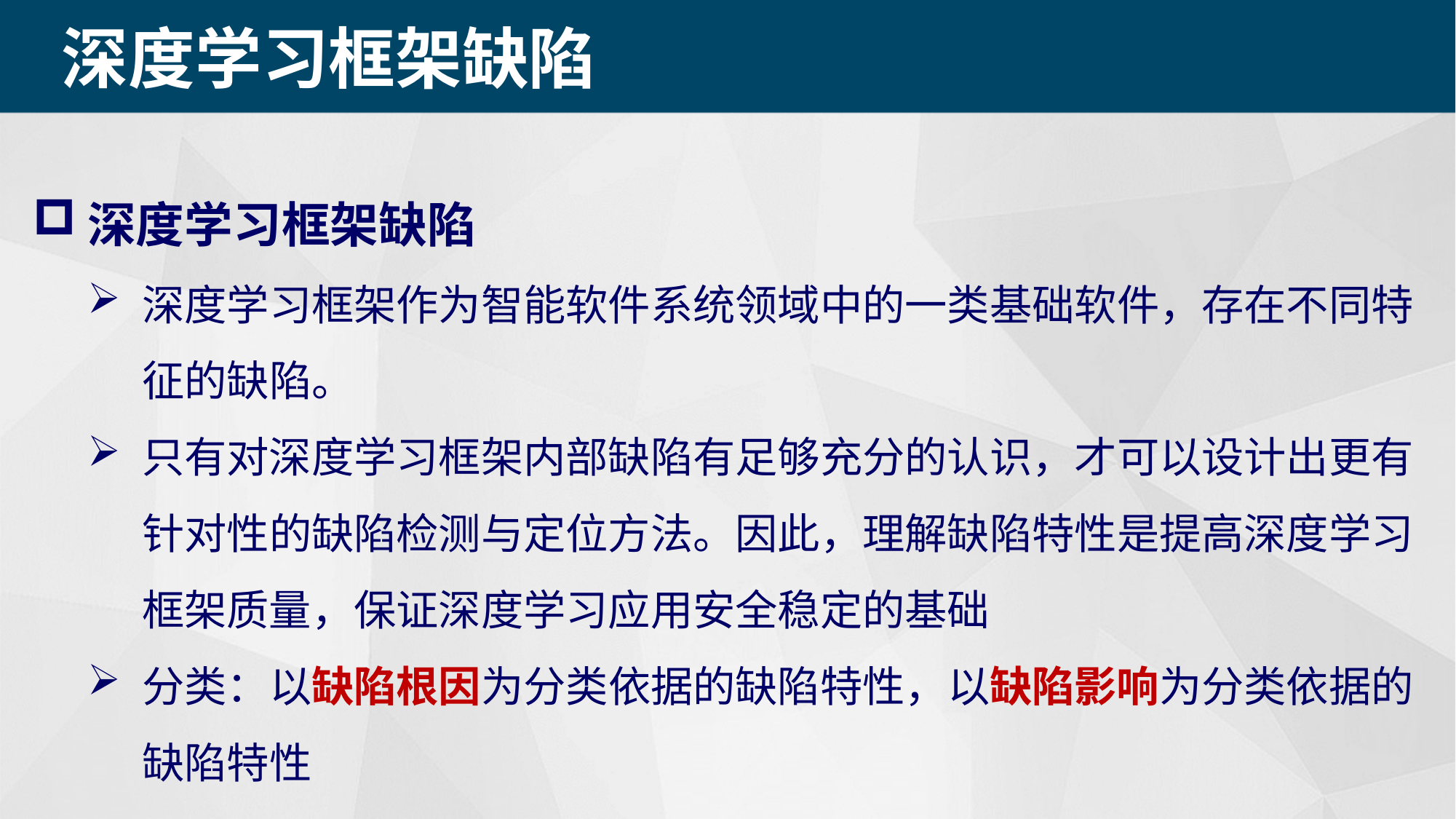

深度学习框架缺陷
深度学习框架缺陷
深度学习框架作为智能软件系统领域中的一类基础软件，存在不同特征的缺陷。
只有对深度学习框架内部缺陷有足够充分的认识，才可以设计出更有针对性的缺陷检测与定位方法。因此，理解缺陷特性是提高深度学习框架质量，保证深度学习应用安全稳定的基础
分类：以缺陷根因为分类依据的缺陷特性，以缺陷影响为分类依据的缺陷特性